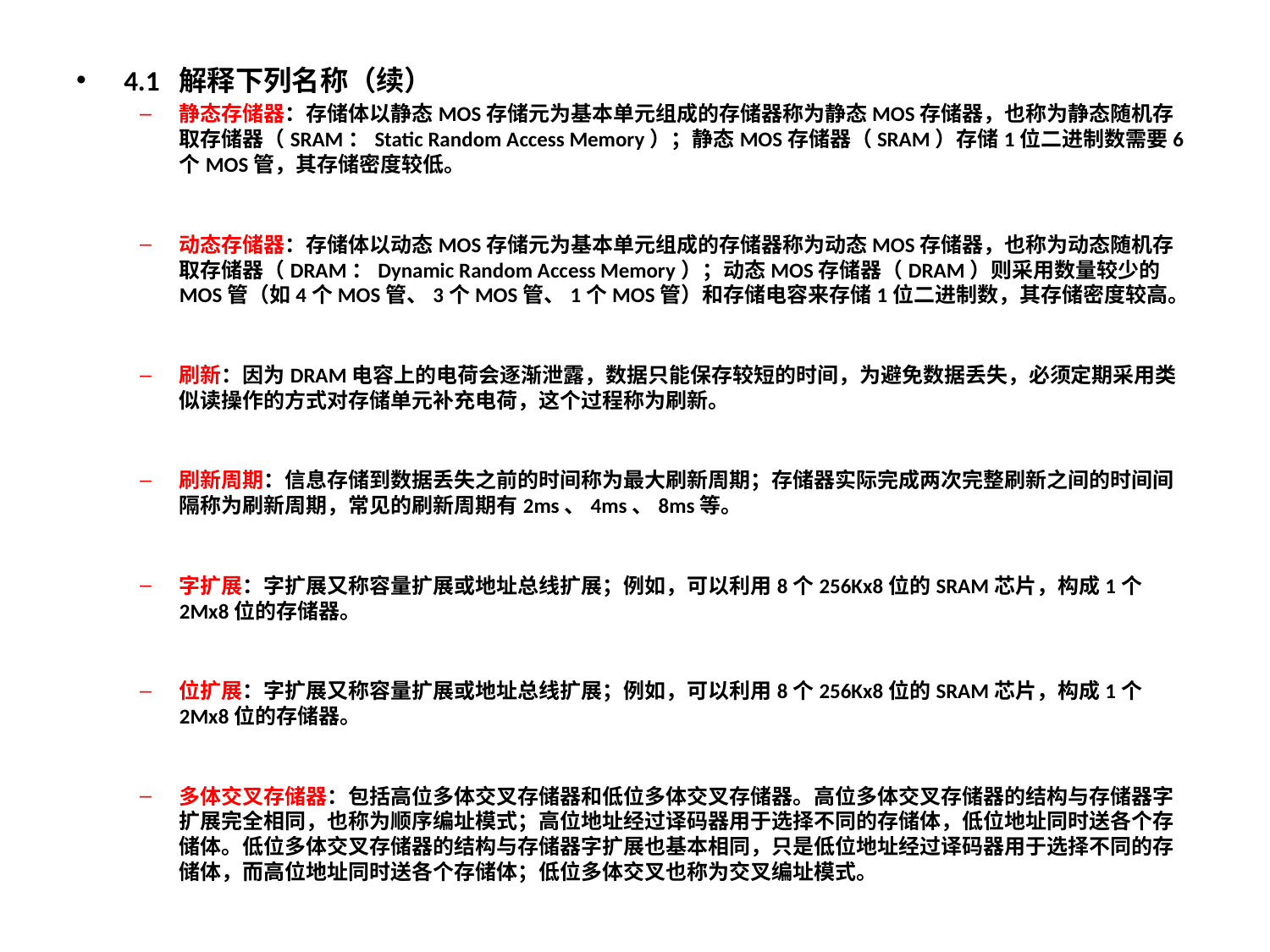

4.1  解释下列名称（续）
静态存储器：存储体以静态MOS存储元为基本单元组成的存储器称为静态MOS存储器，也称为静态随机存取存储器（SRAM：Static Random Access Memory）；静态MOS存储器（SRAM）存储1位二进制数需要6个MOS管，其存储密度较低。

动态存储器：存储体以动态MOS存储元为基本单元组成的存储器称为动态MOS存储器，也称为动态随机存取存储器（DRAM：Dynamic Random Access Memory）；动态MOS存储器（DRAM）则采用数量较少的MOS管（如4个MOS管、3个MOS管、1个MOS管）和存储电容来存储1位二进制数，其存储密度较高。

刷新：因为DRAM电容上的电荷会逐渐泄露，数据只能保存较短的时间，为避免数据丢失，必须定期采用类似读操作的方式对存储单元补充电荷，这个过程称为刷新。

刷新周期：信息存储到数据丢失之前的时间称为最大刷新周期；存储器实际完成两次完整刷新之间的时间间隔称为刷新周期，常见的刷新周期有2ms、4ms、8ms等。

字扩展：字扩展又称容量扩展或地址总线扩展；例如，可以利用8个256Kx8位的SRAM芯片，构成1个2Mx8位的存储器。

位扩展：字扩展又称容量扩展或地址总线扩展；例如，可以利用8个256Kx8位的SRAM芯片，构成1个2Mx8位的存储器。

多体交叉存储器：包括高位多体交叉存储器和低位多体交叉存储器。高位多体交叉存储器的结构与存储器字扩展完全相同，也称为顺序编址模式；高位地址经过译码器用于选择不同的存储体，低位地址同时送各个存储体。低位多体交叉存储器的结构与存储器字扩展也基本相同，只是低位地址经过译码器用于选择不同的存储体，而高位地址同时送各个存储体；低位多体交叉也称为交叉编址模式。